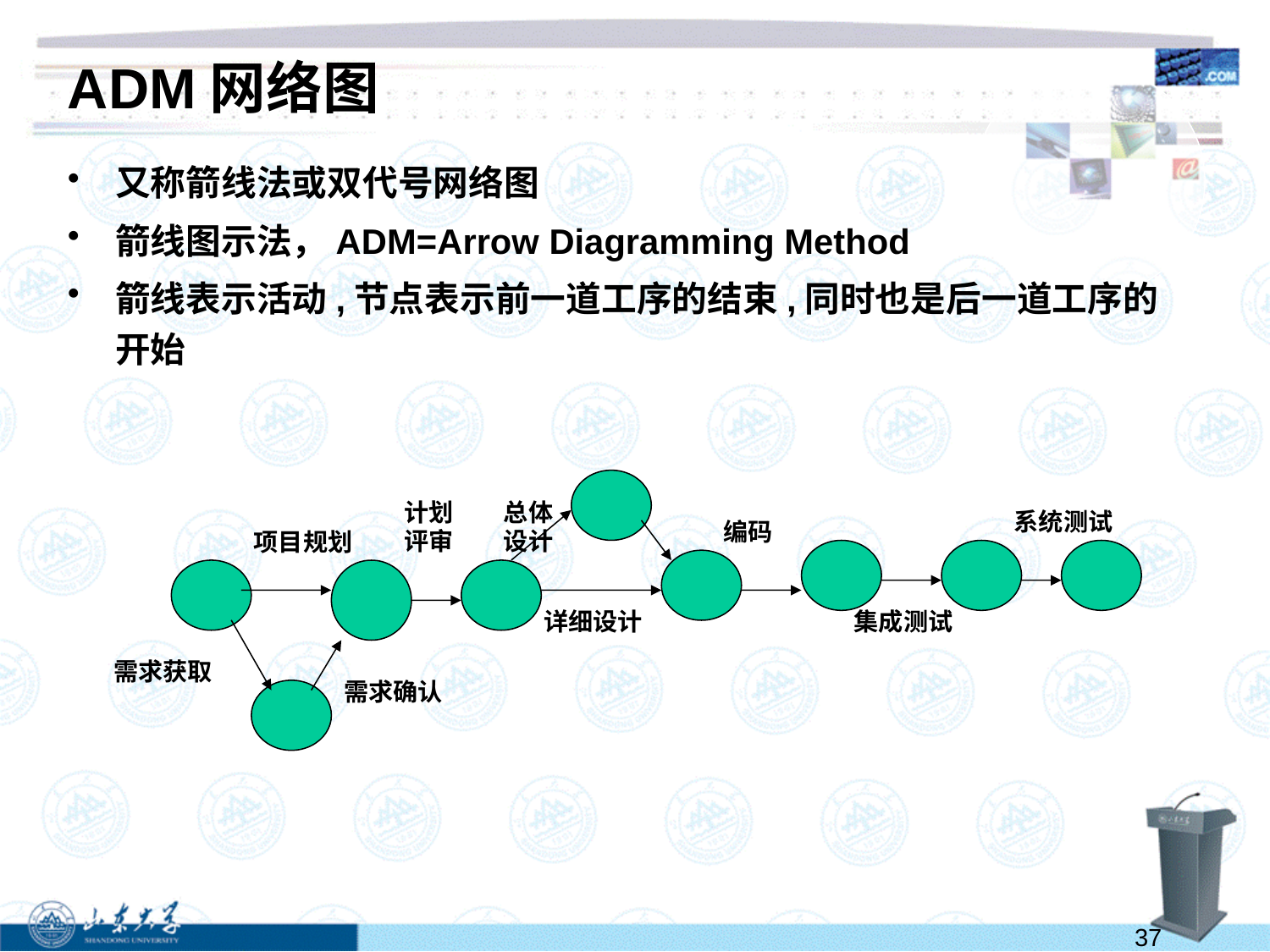

# ADM网络图
又称箭线法或双代号网络图
箭线图示法，ADM=Arrow Diagramming Method
箭线表示活动,节点表示前一道工序的结束,同时也是后一道工序的开始

计划评审
总体设计
系统测试

编码
项目规划

详细设计
集成测试

需求获取
需求确认

37